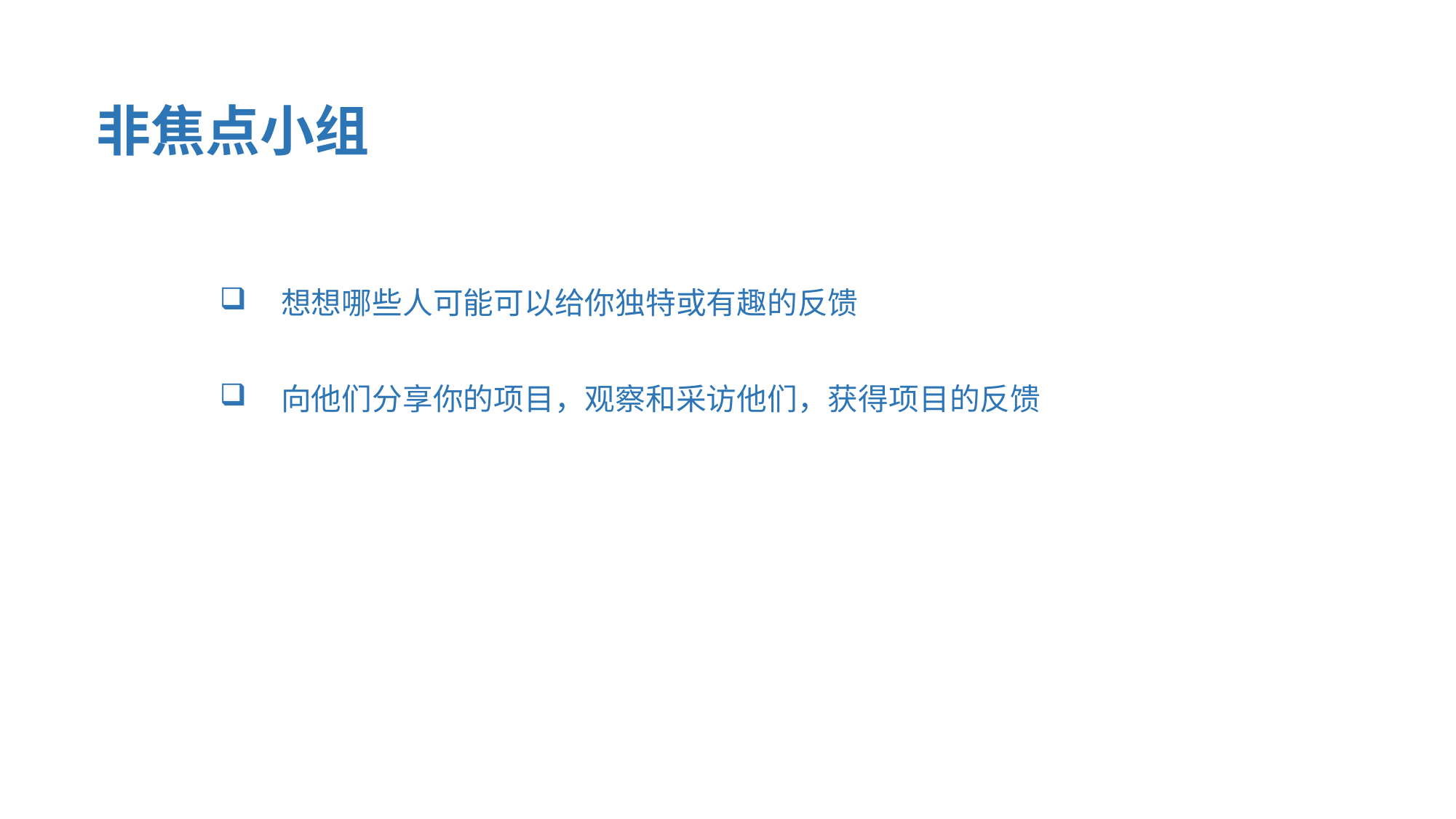

非焦点小组

想想哪些人可能可以给你独特或有趣的反馈

向他们分享你的项目，观察和采访他们，获得项目的反馈